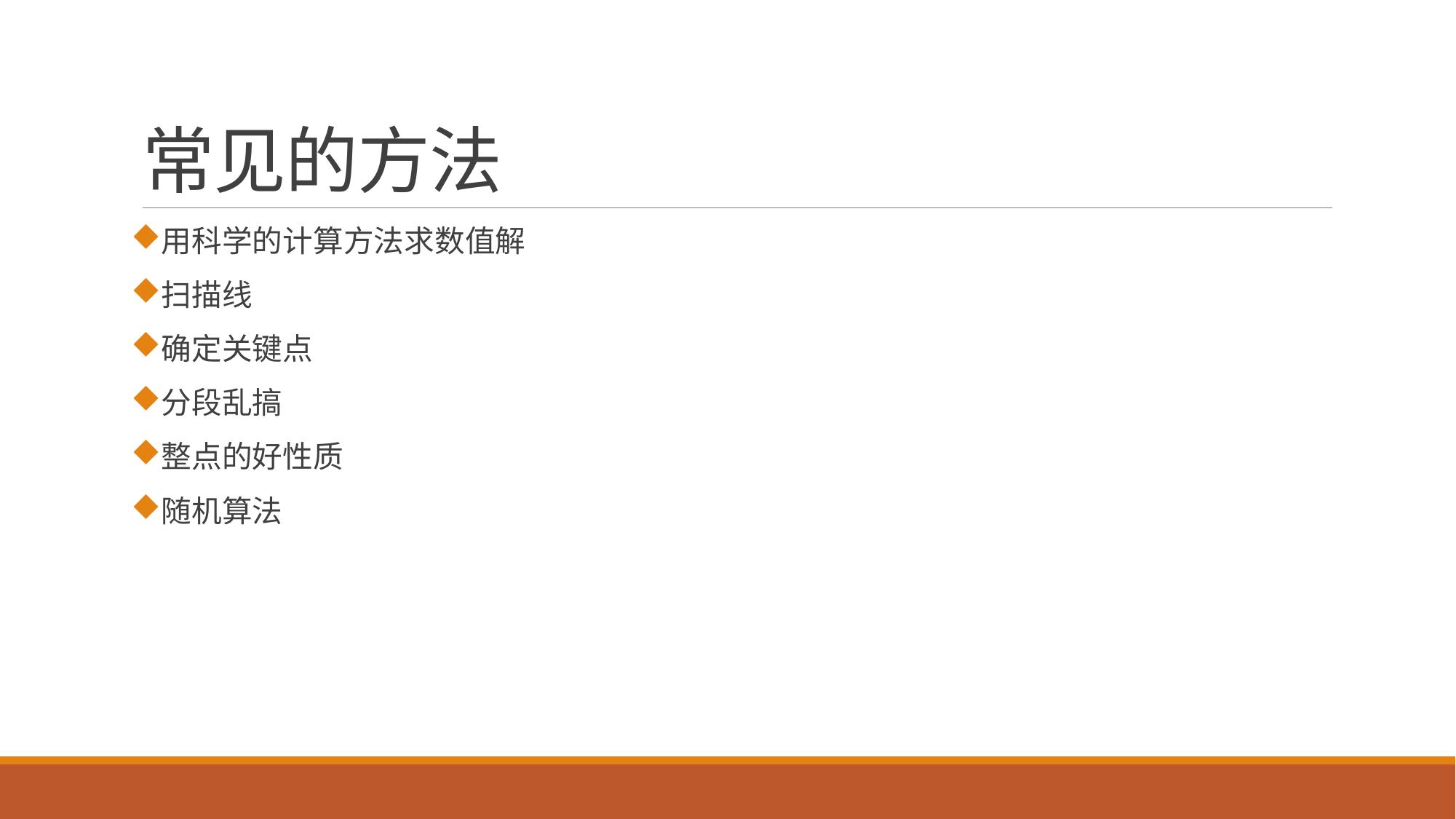

# 常见的方法
用科学的计算方法求数值解
扫描线
确定关键点
分段乱搞
整点的好性质
随机算法